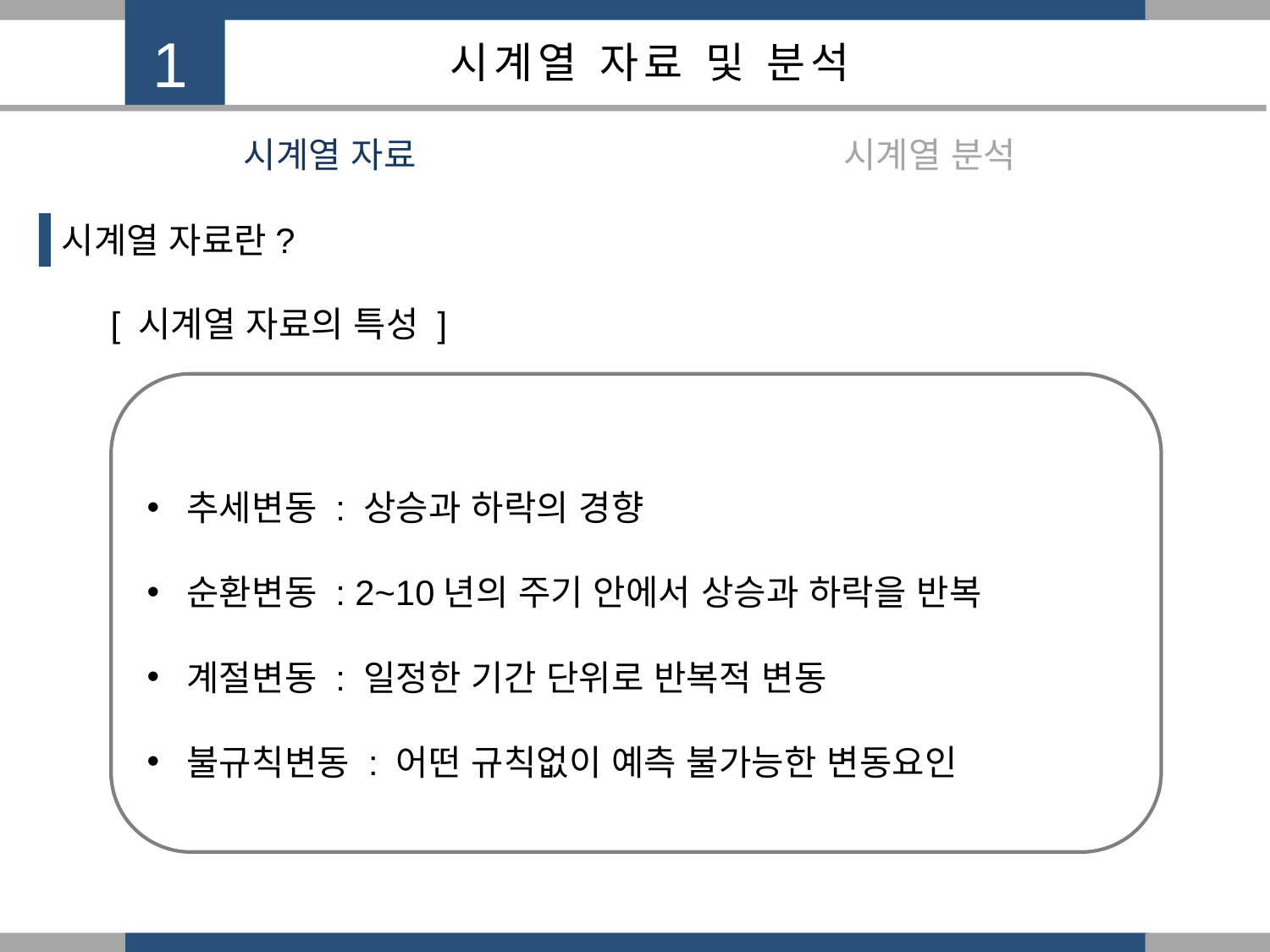

1
시계열 자료 및 분석

시계열 자료
시계열 분석
시계열 자료란?

[ 시계열 자료의 특성 ]

추세변동 : 상승과 하락의 경향
순환변동 : 2~10년의 주기 안에서 상승과 하락을 반복
계절변동 : 일정한 기간 단위로 반복적 변동
불규칙변동 : 어떤 규칙없이 예측 불가능한 변동요인